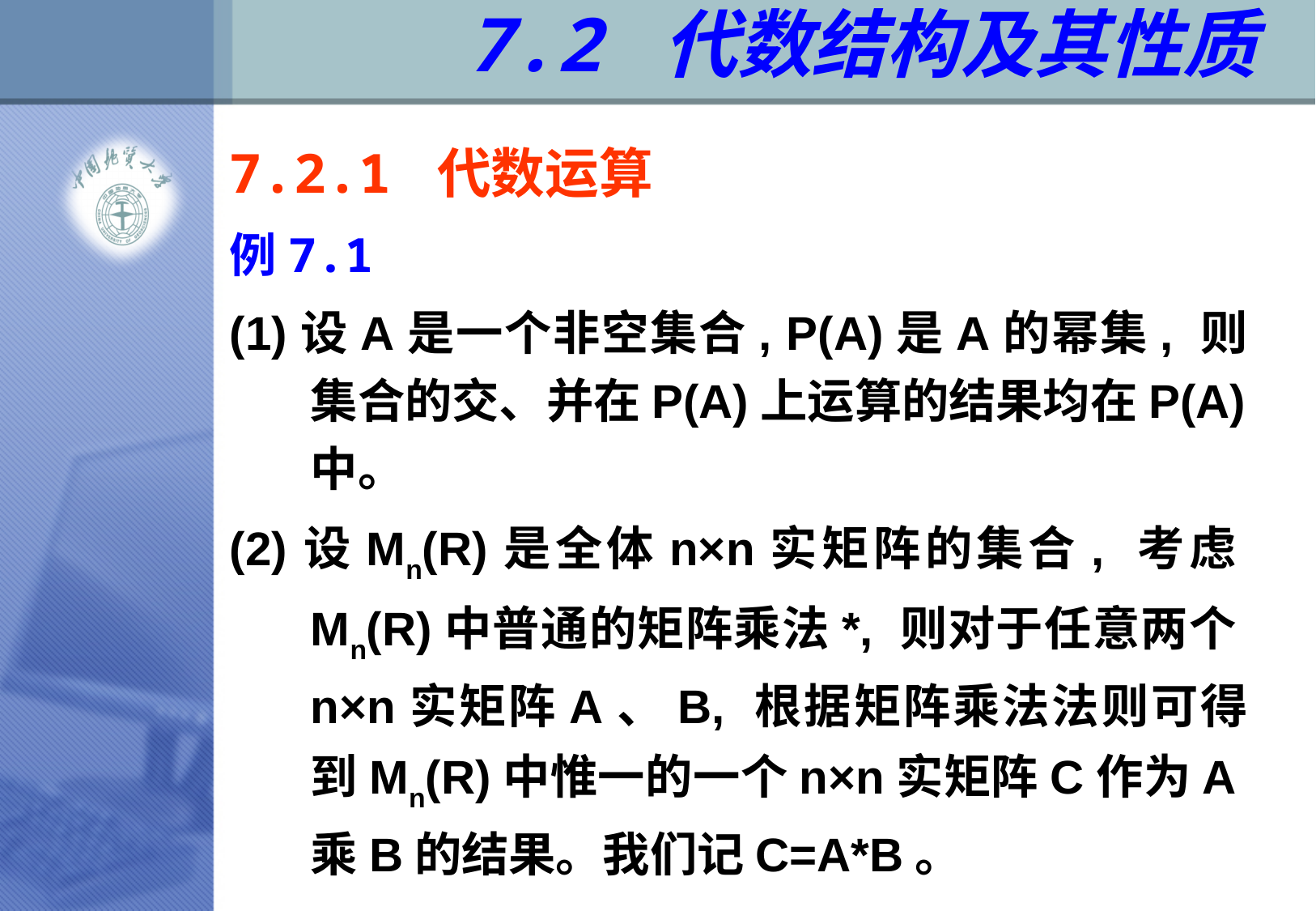

# 7.2 代数结构及其性质
7.2.1 代数运算
例7.1
(1)设A是一个非空集合, P(A)是A的幂集, 则集合的交、并在P(A)上运算的结果均在P(A)中。
(2)设Mn(R)是全体n×n实矩阵的集合, 考虑Mn(R)中普通的矩阵乘法*, 则对于任意两个n×n实矩阵A、B, 根据矩阵乘法法则可得到Mn(R)中惟一的一个n×n实矩阵C作为A乘B的结果。我们记C=A*B。